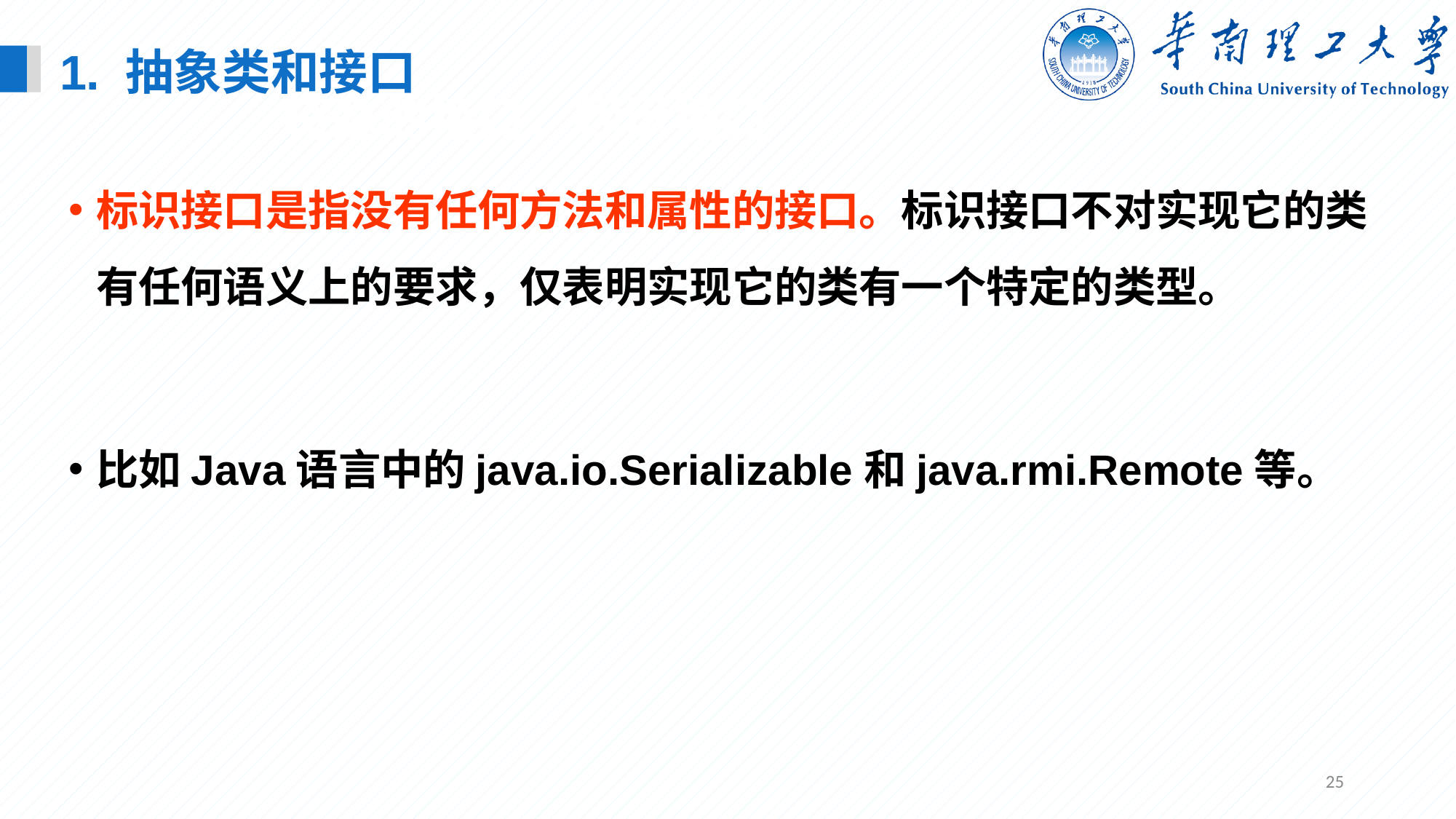

1. 抽象类和接口
特殊的接口：标识接口
标识接口是指没有任何方法和属性的接口。标识接口不对实现它的类有任何语义上的要求，仅表明实现它的类有一个特定的类型。

比如Java语言中的java.io.Serializable和java.rmi.Remote等。
25